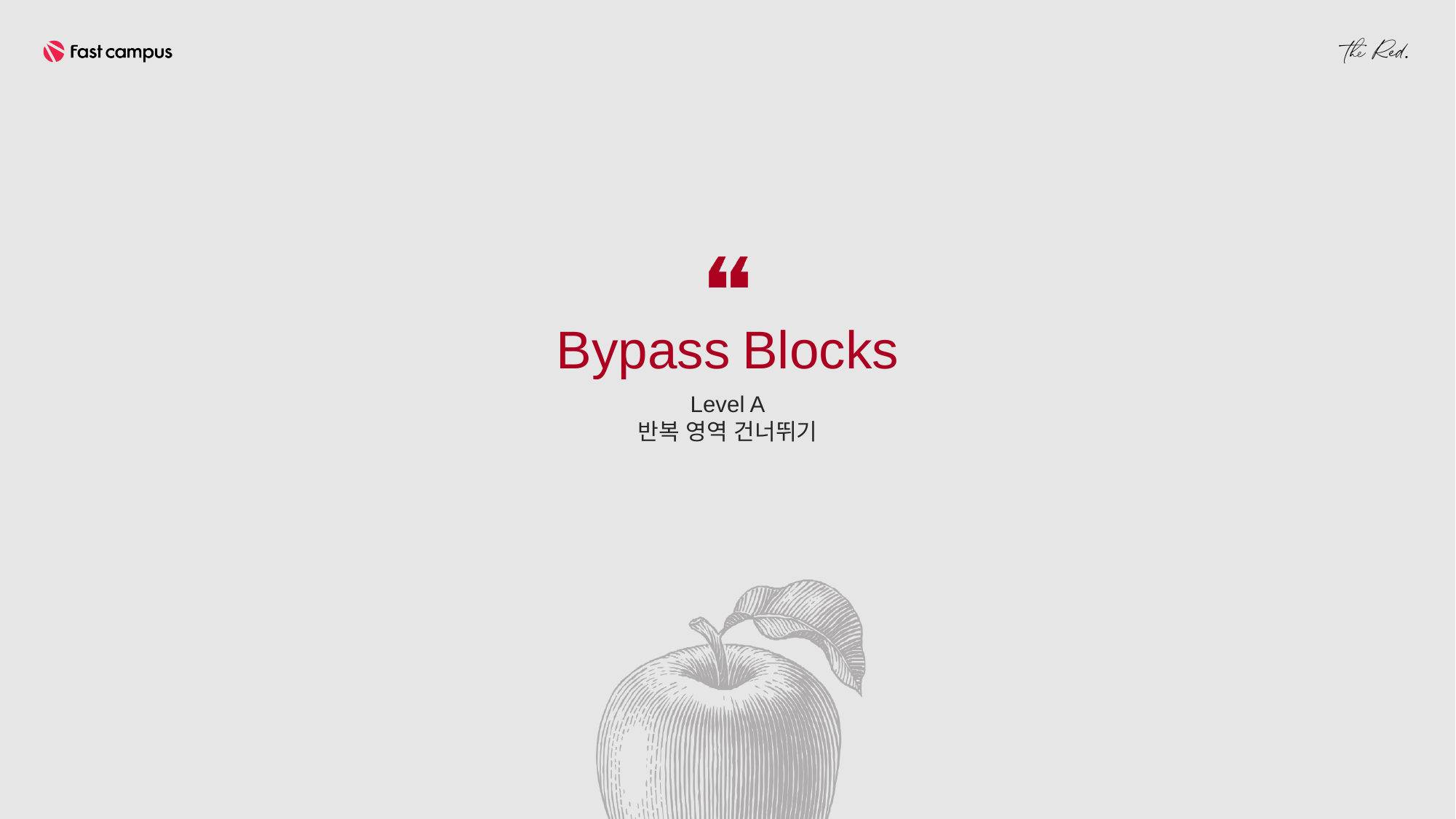

Bypass Blocks
Level A
반복 영역 건너뛰기